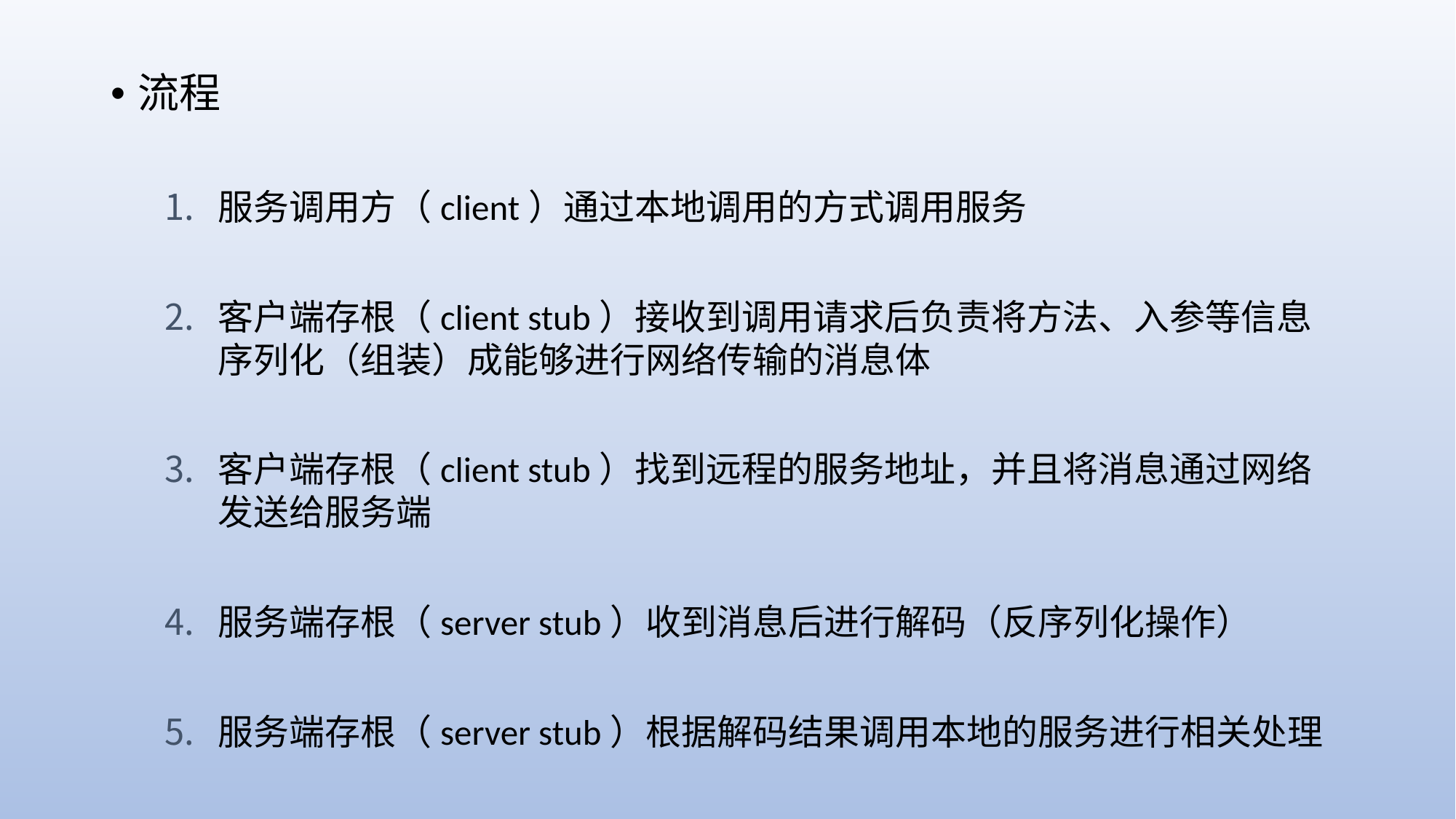

流程

服务调用方（client）通过本地调用的方式调用服务

客户端存根（client stub）接收到调用请求后负责将方法、入参等信息序列化（组装）成能够进行网络传输的消息体

客户端存根（client stub）找到远程的服务地址，并且将消息通过网络发送给服务端

服务端存根（server stub）收到消息后进行解码（反序列化操作）

服务端存根（server stub）根据解码结果调用本地的服务进行相关处理